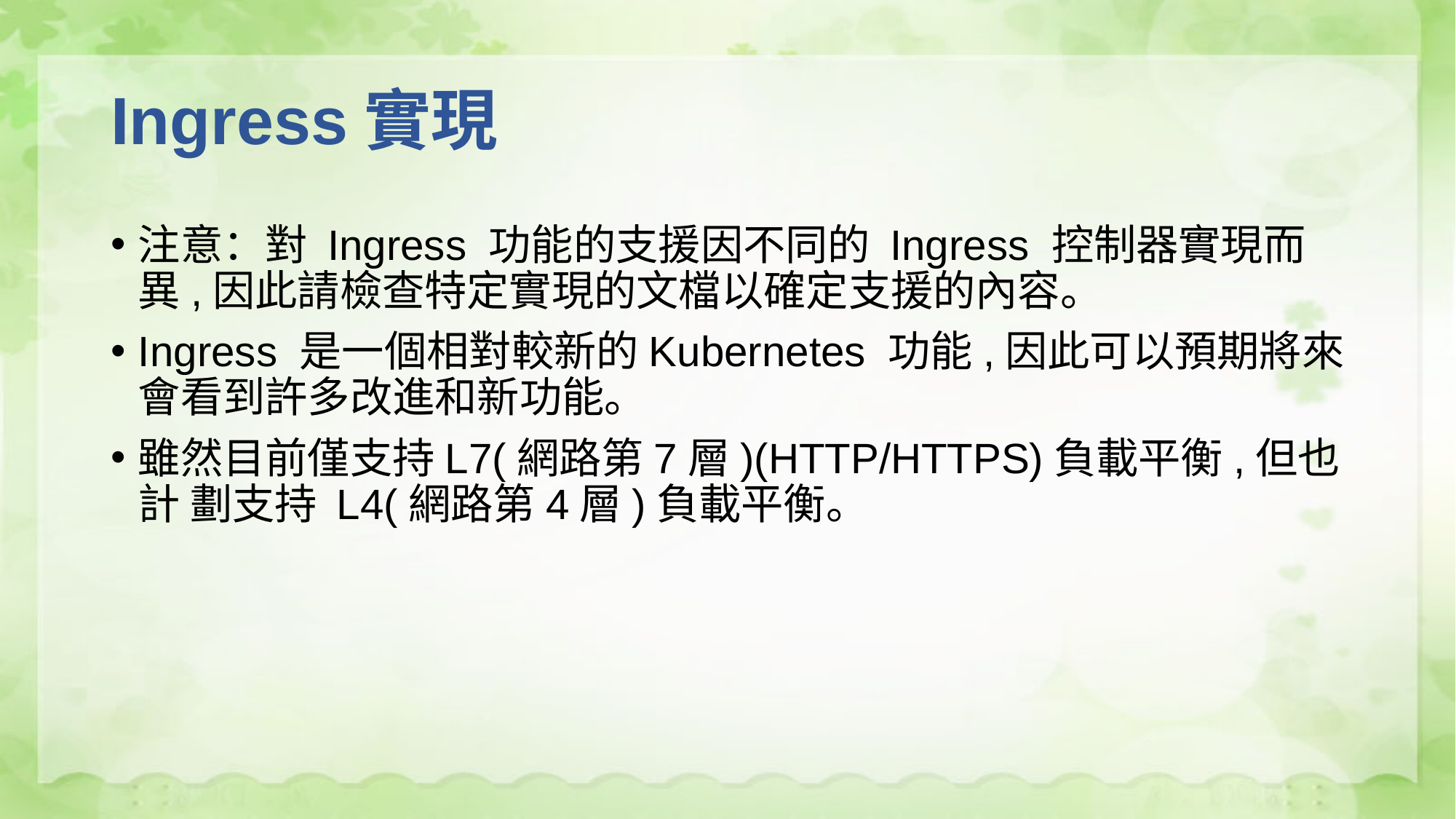

# Ingress實現
注意：對 Ingress 功能的支援因不同的 Ingress 控制器實現而異,因此請檢查特定實現的文檔以確定支援的內容。
Ingress 是一個相對較新的Kubernetes 功能,因此可以預期將來會看到許多改進和新功能。
雖然目前僅支持L7(網路第7層)(HTTP/HTTPS)負載平衡,但也計 劃支持 L4(網路第4層)負載平衡。